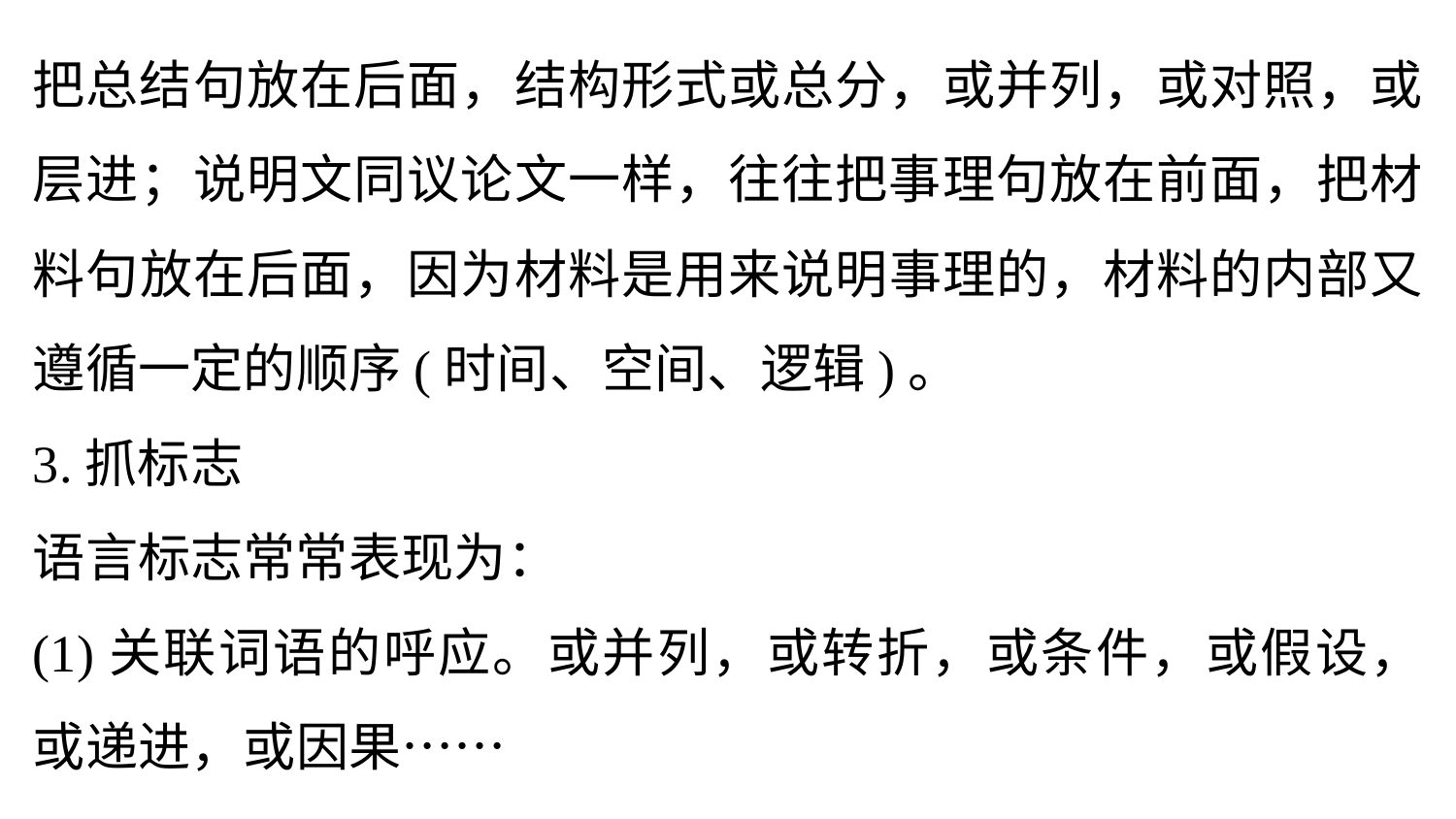

把总结句放在后面，结构形式或总分，或并列，或对照，或层进；说明文同议论文一样，往往把事理句放在前面，把材料句放在后面，因为材料是用来说明事理的，材料的内部又遵循一定的顺序(时间、空间、逻辑)。
3.抓标志
语言标志常常表现为：
(1)关联词语的呼应。或并列，或转折，或条件，或假设，或递进，或因果……